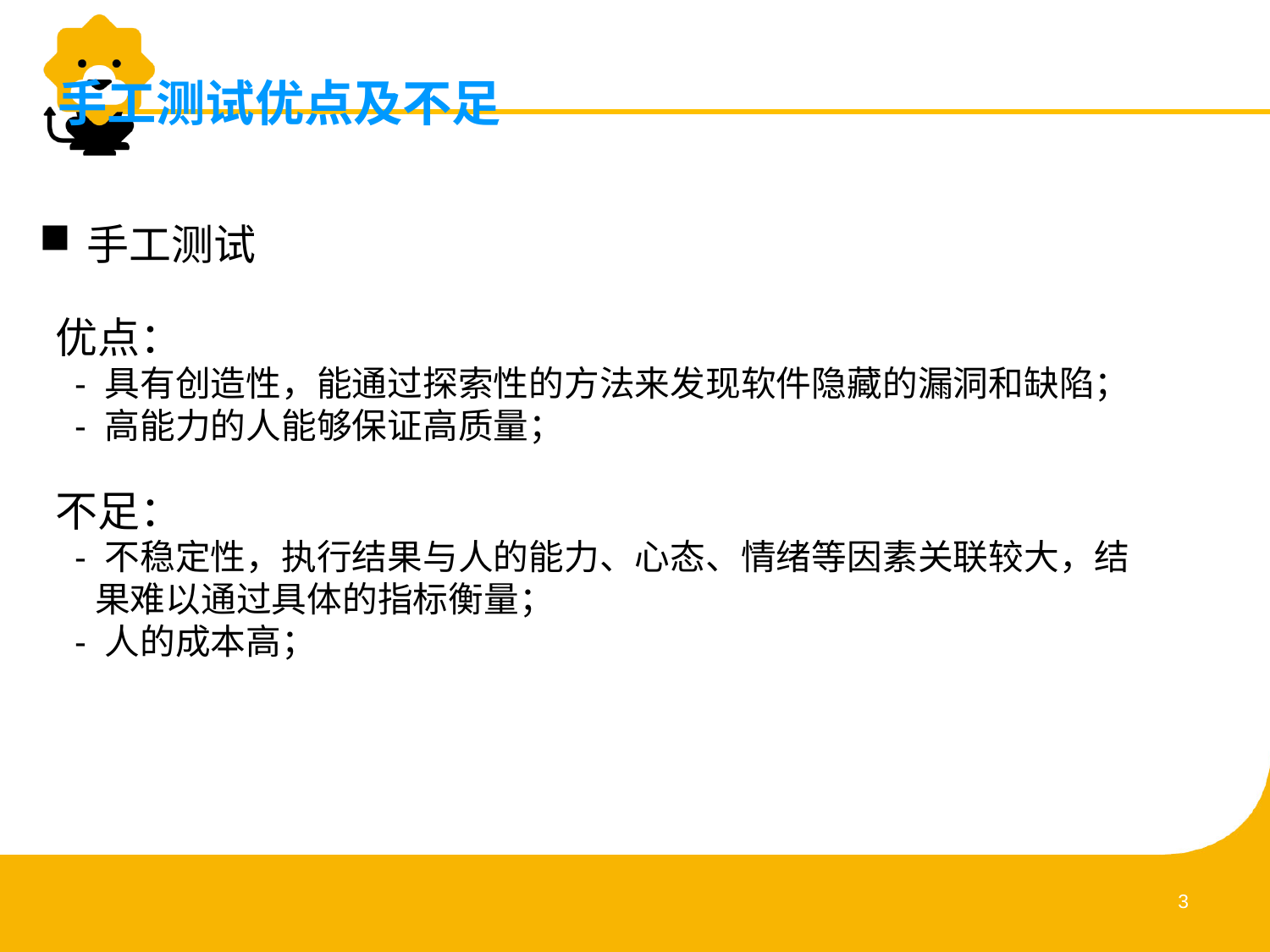

手工测试优点及不足
手工测试

优点：
  - 具有创造性，能通过探索性的方法来发现软件隐藏的漏洞和缺陷；
  - 高能力的人能够保证高质量；

不足：
  - 不稳定性，执行结果与人的能力、心态、情绪等因素关联较大，结
    果难以通过具体的指标衡量；
  - 人的成本高；